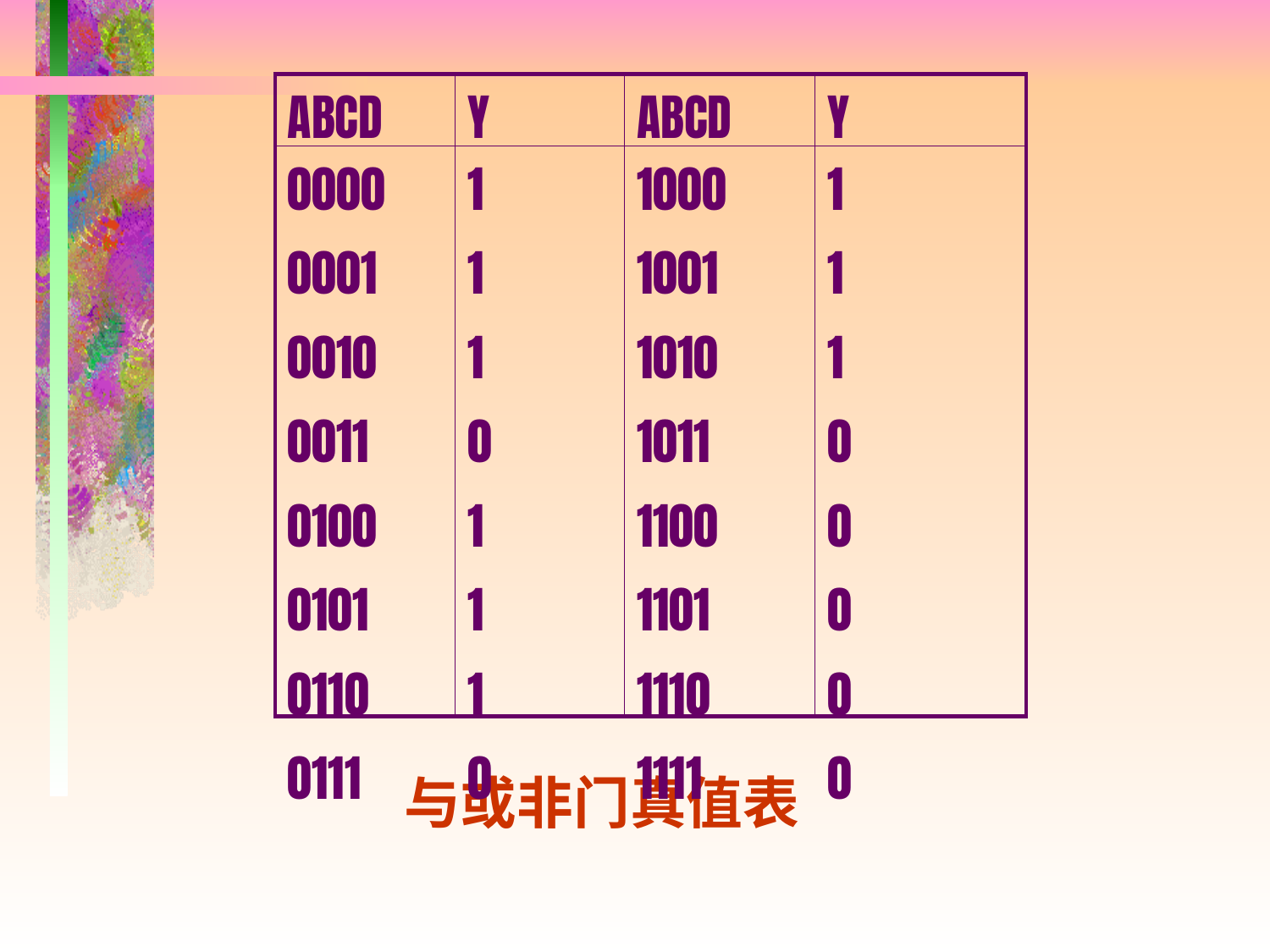

| ABCD | Y | ABCD | Y |
| --- | --- | --- | --- |
| 0000 0001 0010 0011 0100 0101 0110 0111 | 1 1 1 0 1 1 1 0 | 1000 1001 1010 1011 1100 1101 1110 1111 | 1 1 1 0 0 0 0 0 |
与或非门真值表